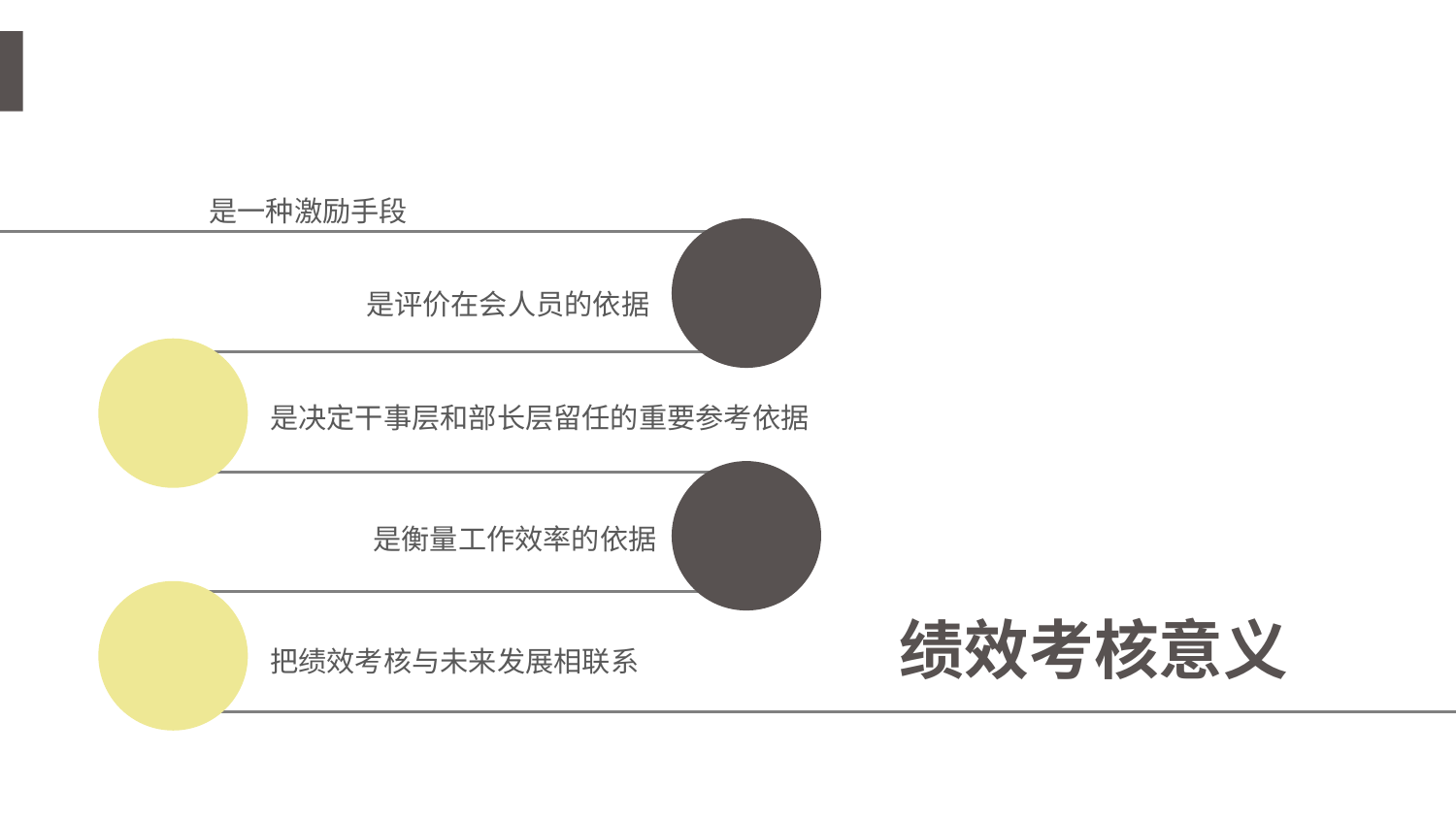

是一种激励手段

是评价在会人员的依据

是决定干事层和部长层留任的重要参考依据

是衡量工作效率的依据

绩效考核意义
把绩效考核与未来发展相联系